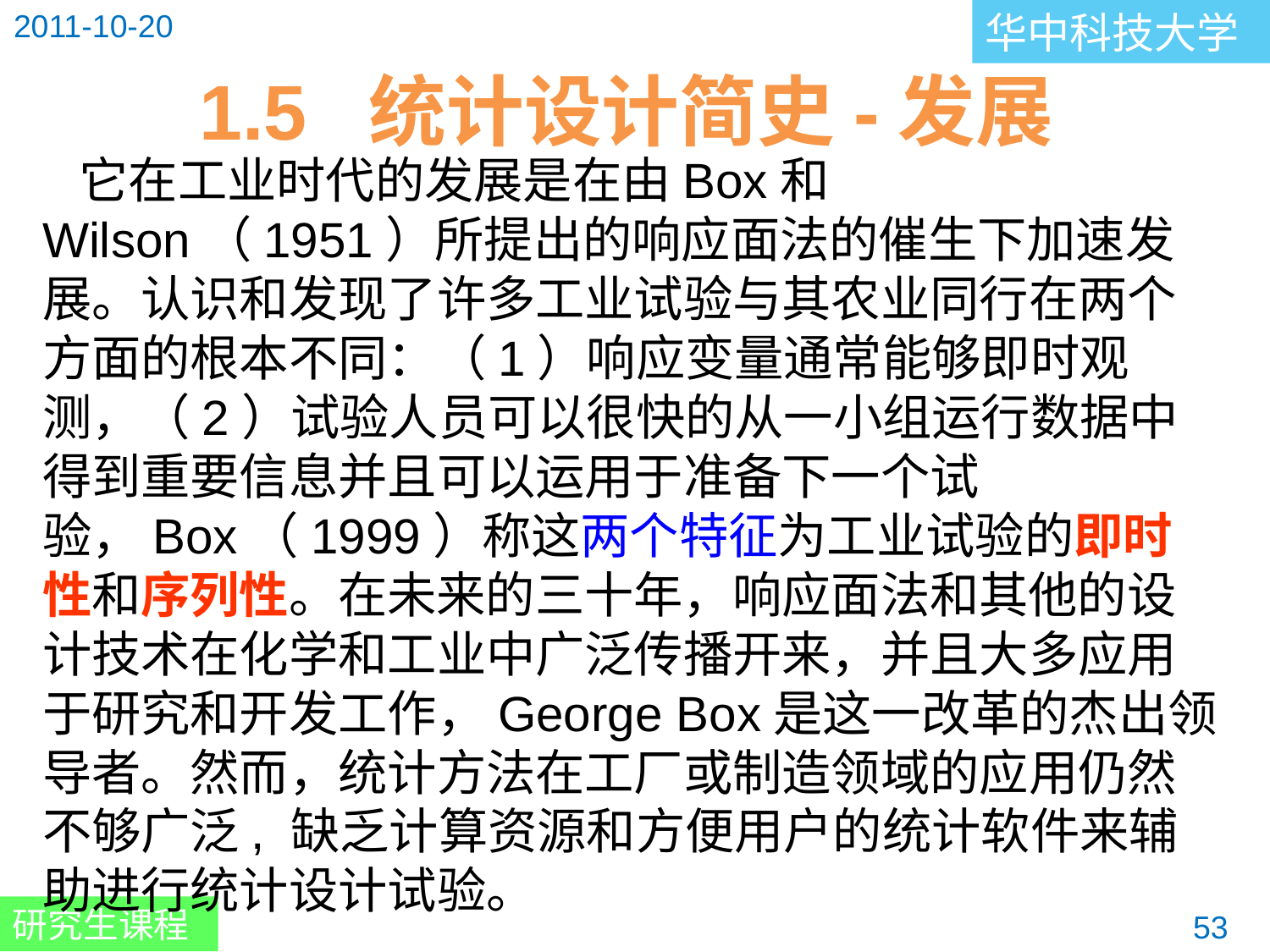

1.5  统计设计简史-发展
它在工业时代的发展是在由Box和Wilson（1951）所提出的响应面法的催生下加速发展。认识和发现了许多工业试验与其农业同行在两个方面的根本不同：（1）响应变量通常能够即时观测，（2）试验人员可以很快的从一小组运行数据中得到重要信息并且可以运用于准备下一个试验，Box（1999）称这两个特征为工业试验的即时性和序列性。在未来的三十年，响应面法和其他的设计技术在化学和工业中广泛传播开来，并且大多应用于研究和开发工作，George Box是这一改革的杰出领导者。然而，统计方法在工厂或制造领域的应用仍然不够广泛, 缺乏计算资源和方便用户的统计软件来辅助进行统计设计试验。